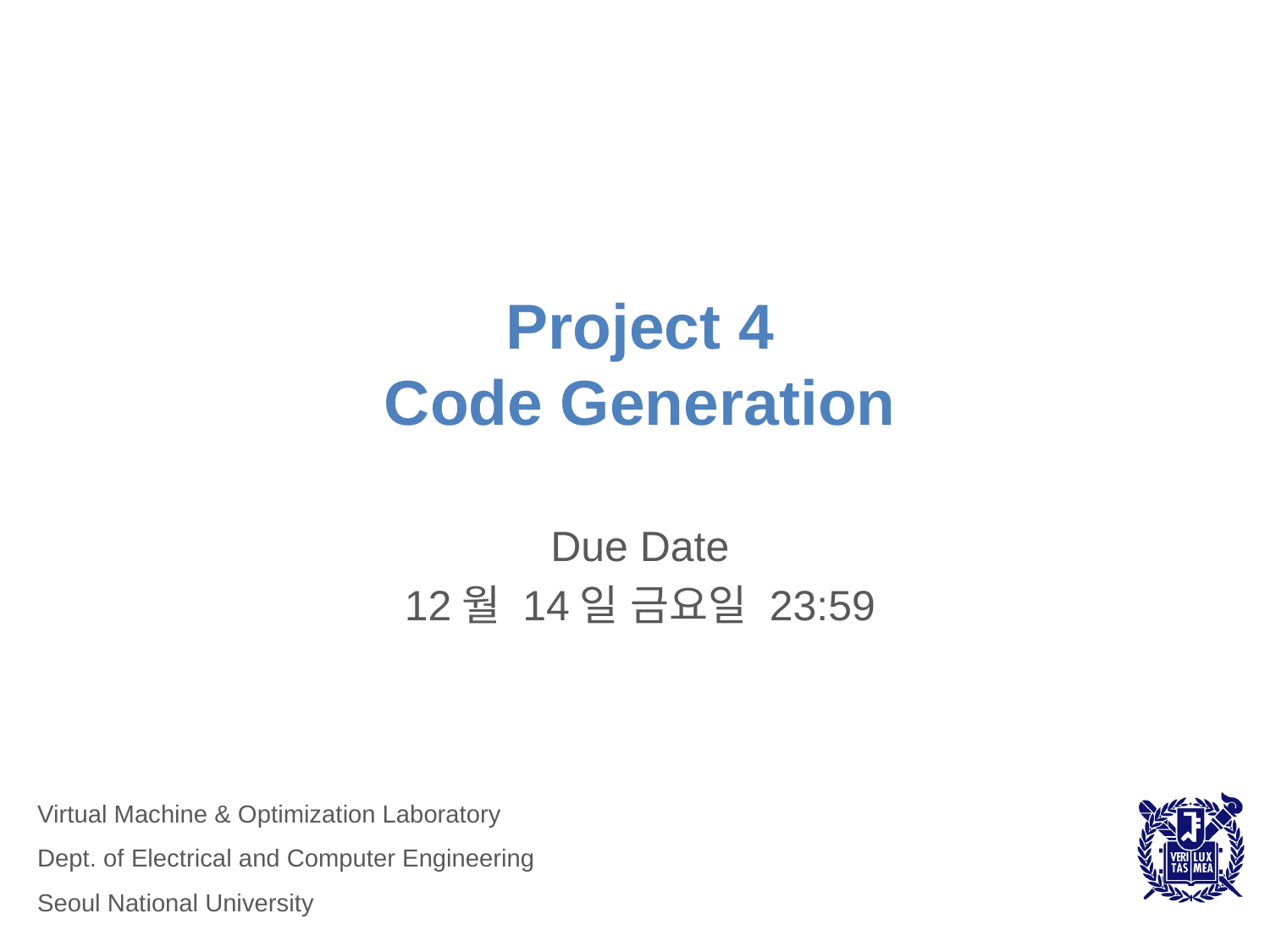

# Project 4 Code Generation
Due Date
12월 14일 금요일 23:59